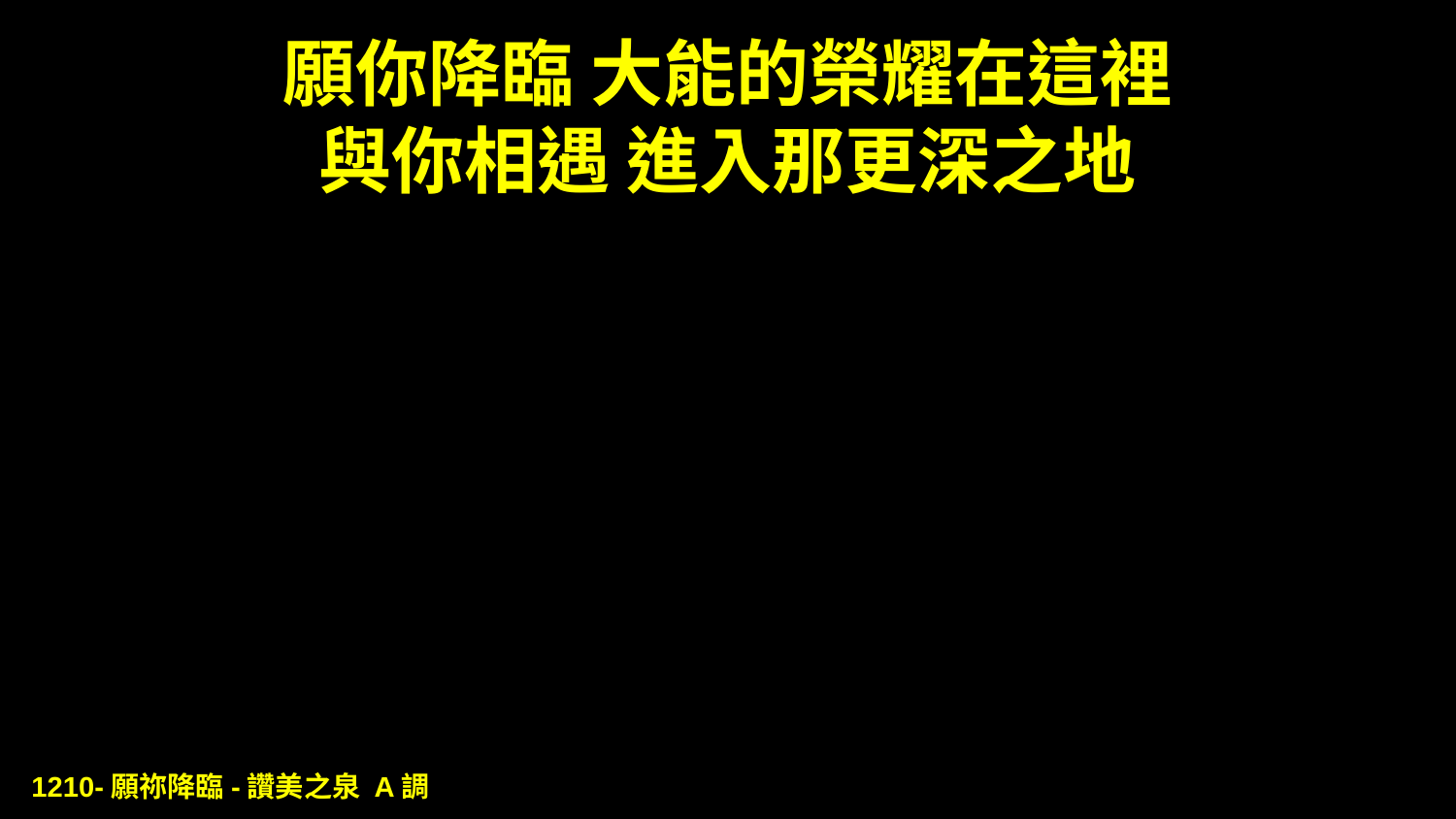

# 願你降臨 大能的榮耀在這裡 與你相遇 進入那更深之地
1210-願祢降臨-讚美之泉 A調